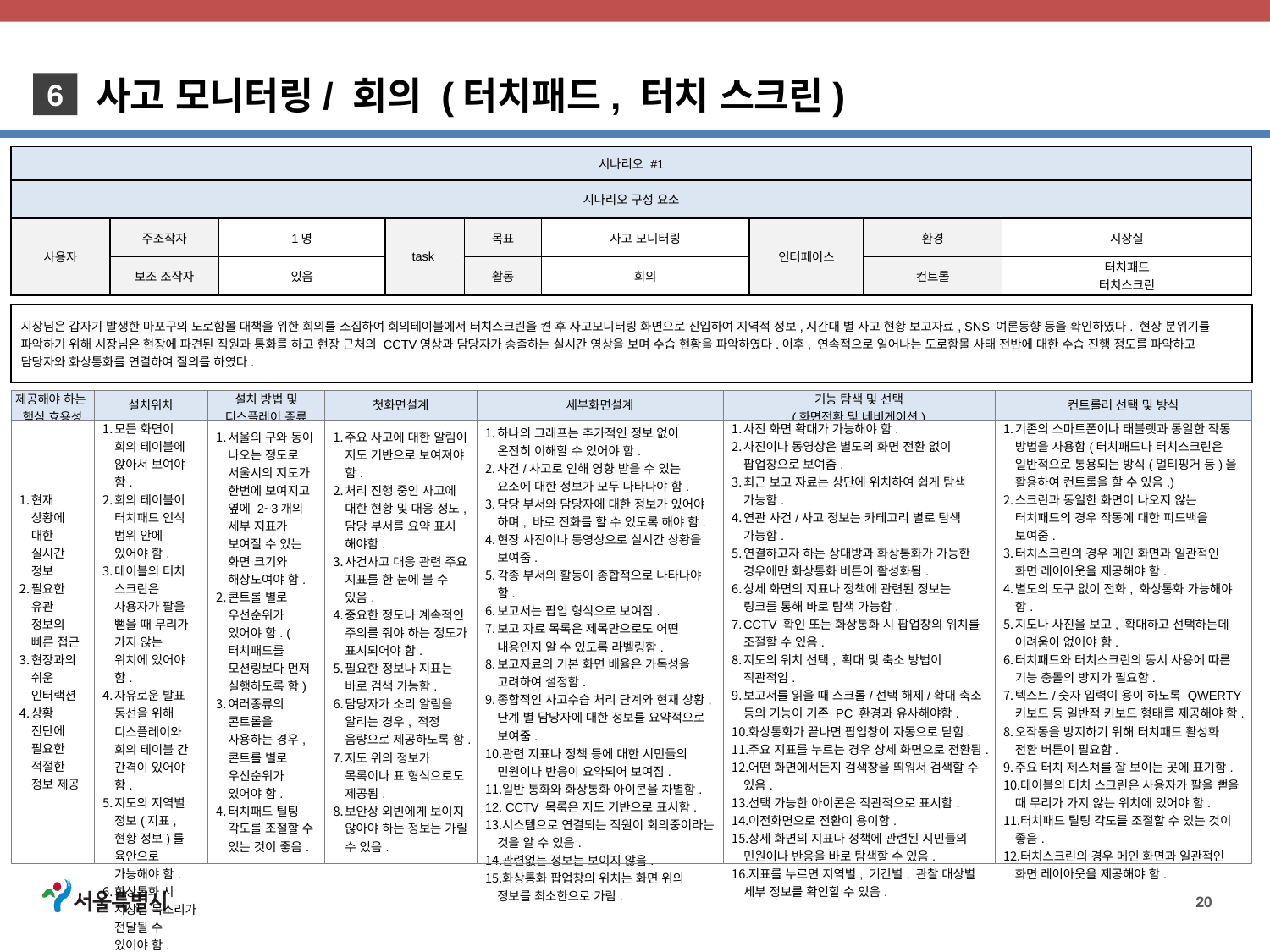

사고 모니터링/ 회의 (터치패드, 터치 스크린)
6
| 시나리오 #1 |  |  |  |  |  |  |  |  |
| --- | --- | --- | --- | --- | --- | --- | --- | --- |
| 시나리오 구성 요소 |  |  |  |  |  |  |  |  |
| 사용자 | 주조작자 | 1명 | task | 목표 | 사고 모니터링 | 인터페이스 | 환경 | 시장실 |
|  | 보조 조작자 | 있음 |  | 활동 | 회의 |  | 컨트롤 | 터치패드 터치스크린 |
| 시장님은 갑자기 발생한 마포구의 도로함몰 대책을 위한 회의를 소집하여 회의테이블에서 터치스크린을 켠 후 사고모니터링 화면으로 진입하여 지역적 정보,시간대 별 사고 현황 보고자료, SNS 여론동향 등을 확인하였다. 현장 분위기를 파악하기 위해 시장님은 현장에 파견된 직원과 통화를 하고 현장 근처의 CCTV영상과 담당자가 송출하는 실시간 영상을 보며 수습 현황을 파악하였다.이후, 연속적으로 일어나는 도로함몰 사태 전반에 대한 수습 진행 정도를 파악하고 담당자와 화상통화를 연결하여 질의를 하였다. |
| --- |
| 제공해야 하는 핵심 효용성 | 설치위치 | 설치 방법 및 디스플레이 종류 | 첫화면설계 | 세부화면설계 | 기능 탐색 및 선택 (화면전환 및 네비게이션) | 컨트롤러 선택 및 방식 |
| --- | --- | --- | --- | --- | --- | --- |
| 현재 상황에 대한 실시간 정보 필요한 유관 정보의 빠른 접근 현장과의 쉬운 인터랙션 상황 진단에 필요한 적절한 정보 제공 | 모든 화면이 회의 테이블에 앉아서 보여야 함. 회의 테이블이 터치패드 인식 범위 안에 있어야 함. 테이블의 터치 스크린은 사용자가 팔을 뻗을 때 무리가 가지 않는 위치에 있어야 함. 자유로운 발표 동선을 위해 디스플레이와 회의 테이블 간 간격이 있어야 함. 지도의 지역별 정보(지표, 현황 정보)를 육안으로 가능해야 함. 화상통화 시 시장님 목소리가 전달될 수 있어야 함. | 서울의 구와 동이 나오는 정도로 서울시의 지도가 한번에 보여지고 옆에 2~3개의 세부 지표가 보여질 수 있는 화면 크기와 해상도여야 함. 콘트롤 별로 우선순위가 있어야 함. (터치패드를 모션링보다 먼저 실행하도록 함) 여러종류의 콘트롤을 사용하는 경우, 콘트롤 별로 우선순위가 있어야 함. 터치패드 틸팅 각도를 조절할 수 있는 것이 좋음. | 주요 사고에 대한 알림이 지도 기반으로 보여져야 함. 처리 진행 중인 사고에 대한 현황 및 대응 정도, 담당 부서를 요약 표시 해야함. 사건사고 대응 관련 주요 지표를 한 눈에 볼 수 있음. 중요한 정도나 계속적인 주의를 줘야 하는 정도가 표시되어야 함. 필요한 정보나 지표는 바로 검색 가능함. 담당자가 소리 알림을 알리는 경우, 적정 음량으로 제공하도록 함. 지도 위의 정보가 목록이나 표 형식으로도 제공됨. 보안상 외빈에게 보이지 않아야 하는 정보는 가릴 수 있음. | 하나의 그래프는 추가적인 정보 없이 온전히 이해할 수 있어야 함. 사건/사고로 인해 영향 받을 수 있는 요소에 대한 정보가 모두 나타나야 함. 담당 부서와 담당자에 대한 정보가 있어야 하며, 바로 전화를 할 수 있도록 해야 함. 현장 사진이나 동영상으로 실시간 상황을 보여줌. 각종 부서의 활동이 종합적으로 나타나야 함. 보고서는 팝업 형식으로 보여짐. 보고 자료 목록은 제목만으로도 어떤 내용인지 알 수 있도록 라벨링함. 보고자료의 기본 화면 배율은 가독성을 고려하여 설정함. 종합적인 사고수습 처리 단계와 현재 상황, 단계 별 담당자에 대한 정보를 요약적으로 보여줌. 관련 지표나 정책 등에 대한 시민들의 민원이나 반응이 요약되어 보여짐. 일반 통화와 화상통화 아이콘을 차별함. CCTV 목록은 지도 기반으로 표시함. 시스템으로 연결되는 직원이 회의중이라는 것을 알 수 있음. 관련없는 정보는 보이지 않음. 화상통화 팝업창의 위치는 화면 위의 정보를 최소한으로 가림. | 사진 화면 확대가 가능해야 함. 사진이나 동영상은 별도의 화면 전환 없이 팝업창으로 보여줌. 최근 보고 자료는 상단에 위치하여 쉽게 탐색 가능함. 연관 사건/사고 정보는 카테고리 별로 탐색 가능함. 연결하고자 하는 상대방과 화상통화가 가능한 경우에만 화상통화 버튼이 활성화됨. 상세 화면의 지표나 정책에 관련된 정보는 링크를 통해 바로 탐색 가능함. CCTV 확인 또는 화상통화 시 팝업창의 위치를 조절할 수 있음. 지도의 위치 선택, 확대 및 축소 방법이 직관적임. 보고서를 읽을 때 스크롤/선택 해제/확대 축소 등의 기능이 기존 PC 환경과 유사해야함. 화상통화가 끝나면 팝업창이 자동으로 닫힘. 주요 지표를 누르는 경우 상세 화면으로 전환됨. 어떤 화면에서든지 검색창을 띄워서 검색할 수 있음. 선택 가능한 아이콘은 직관적으로 표시함. 이전화면으로 전환이 용이함. 상세 화면의 지표나 정책에 관련된 시민들의 민원이나 반응을 바로 탐색할 수 있음. 지표를 누르면 지역별, 기간별, 관찰 대상별 세부 정보를 확인할 수 있음. | 기존의 스마트폰이나 태블렛과 동일한 작동 방법을 사용함(터치패드나 터치스크린은 일반적으로 통용되는 방식(멀티핑거 등)을 활용하여 컨트롤을 할 수 있음.) 스크린과 동일한 화면이 나오지 않는 터치패드의 경우 작동에 대한 피드백을 보여줌. 터치스크린의 경우 메인 화면과 일관적인 화면 레이아웃을 제공해야 함. 별도의 도구 없이 전화, 화상통화 가능해야 함. 지도나 사진을 보고, 확대하고 선택하는데 어려움이 없어야 함. 터치패드와 터치스크린의 동시 사용에 따른 기능 충돌의 방지가 필요함. 텍스트/숫자 입력이 용이 하도록 QWERTY 키보드 등 일반적 키보드 형태를 제공해야 함. 오작동을 방지하기 위해 터치패드 활성화 전환 버튼이 필요함. 주요 터치 제스쳐를 잘 보이는 곳에 표기함. 테이블의 터치 스크린은 사용자가 팔을 뻗을 때 무리가 가지 않는 위치에 있어야 함. 터치패드 틸팅 각도를 조절할 수 있는 것이 좋음. 터치스크린의 경우 메인 화면과 일관적인 화면 레이아웃을 제공해야 함. |